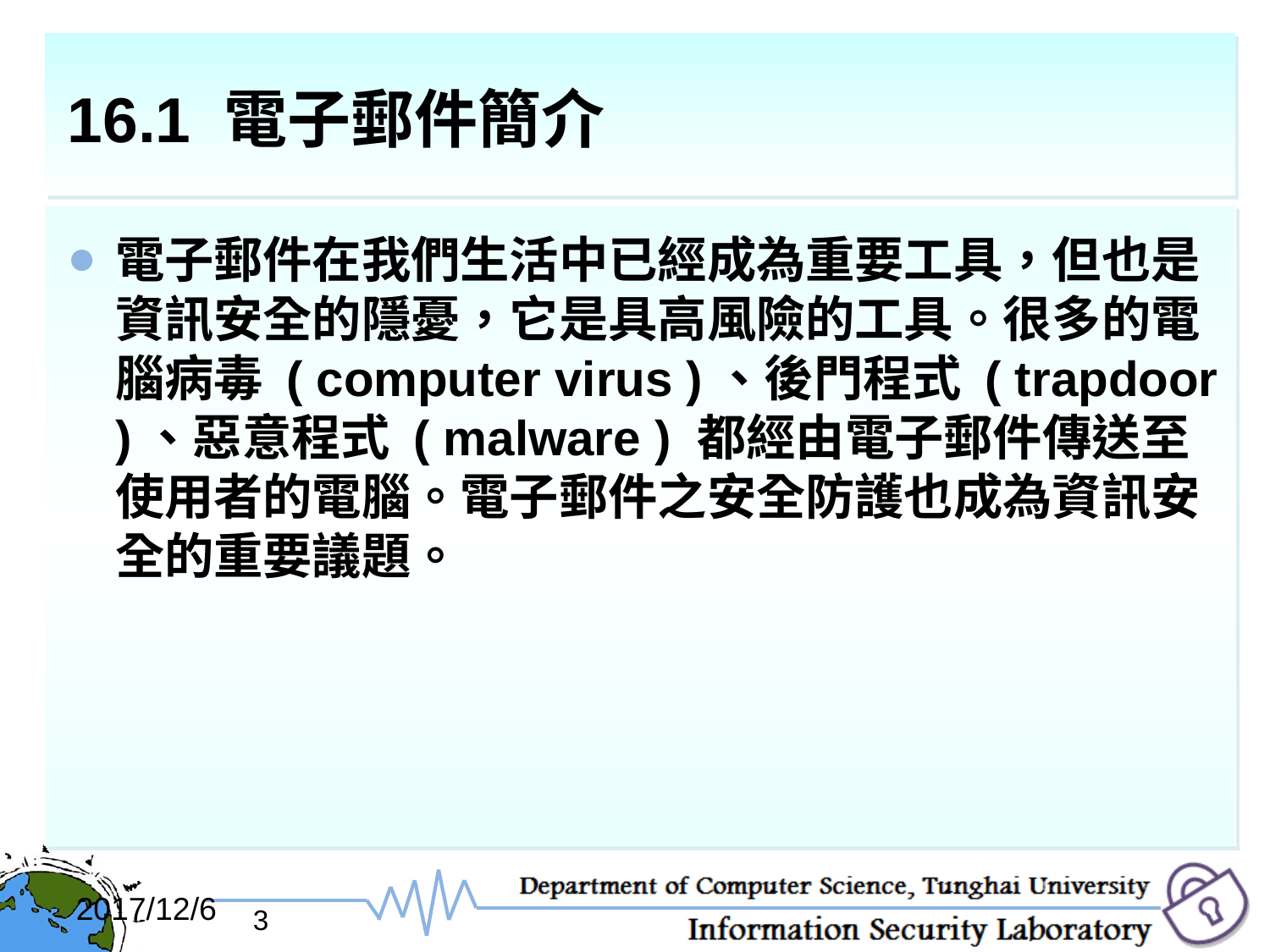

# 16.1 電子郵件簡介
電子郵件在我們生活中已經成為重要工具，但也是資訊安全的隱憂，它是具高風險的工具。很多的電腦病毒 ( computer virus )、後門程式 ( trapdoor )、惡意程式 ( malware ) 都經由電子郵件傳送至使用者的電腦。電子郵件之安全防護也成為資訊安全的重要議題。
2017/12/6
3